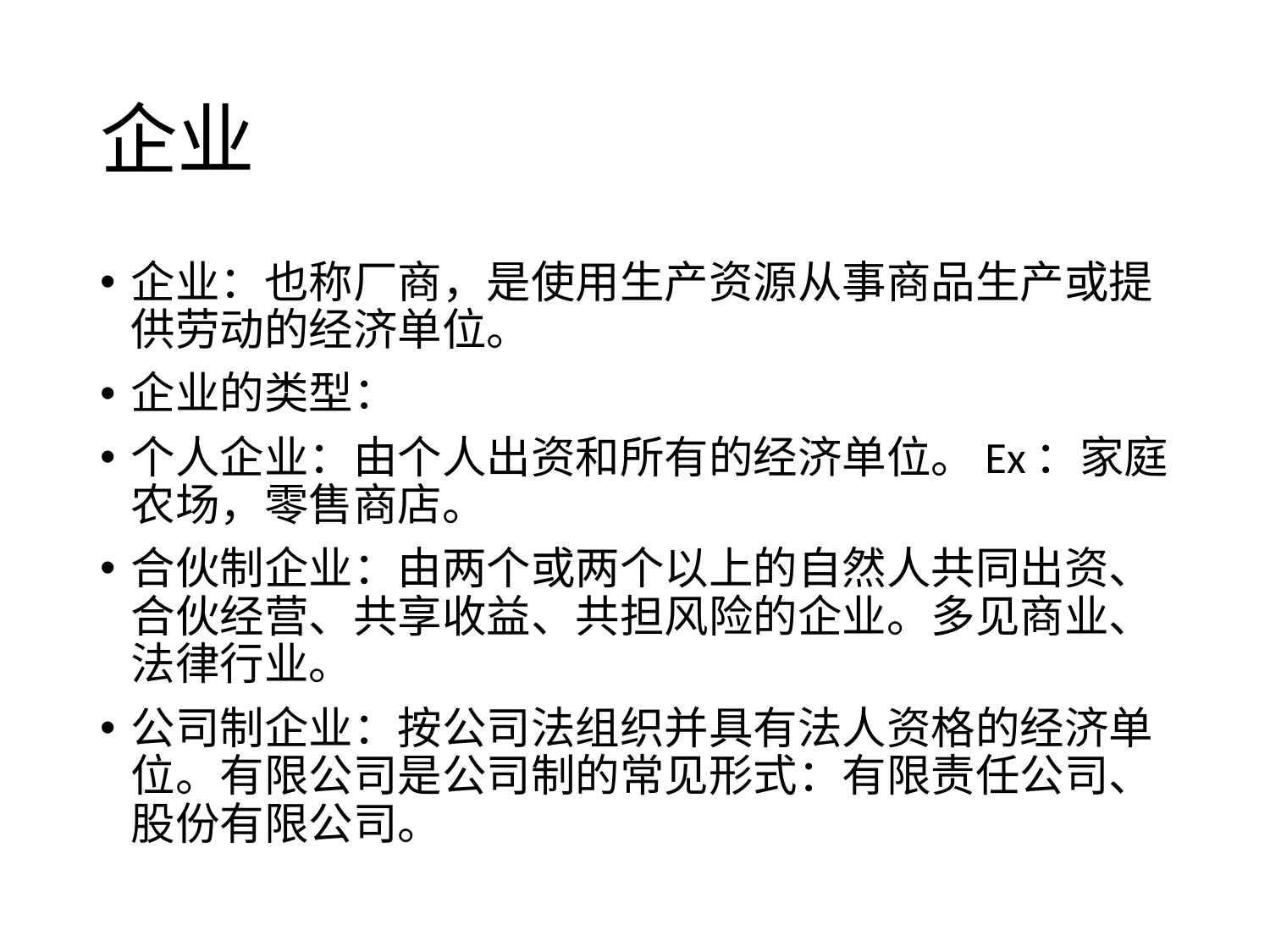

# 企业
企业：也称厂商，是使用生产资源从事商品生产或提供劳动的经济单位。
企业的类型：
个人企业：由个人出资和所有的经济单位。Ex：家庭农场，零售商店。
合伙制企业：由两个或两个以上的自然人共同出资、合伙经营、共享收益、共担风险的企业。多见商业、法律行业。
公司制企业：按公司法组织并具有法人资格的经济单位。有限公司是公司制的常见形式：有限责任公司、股份有限公司。